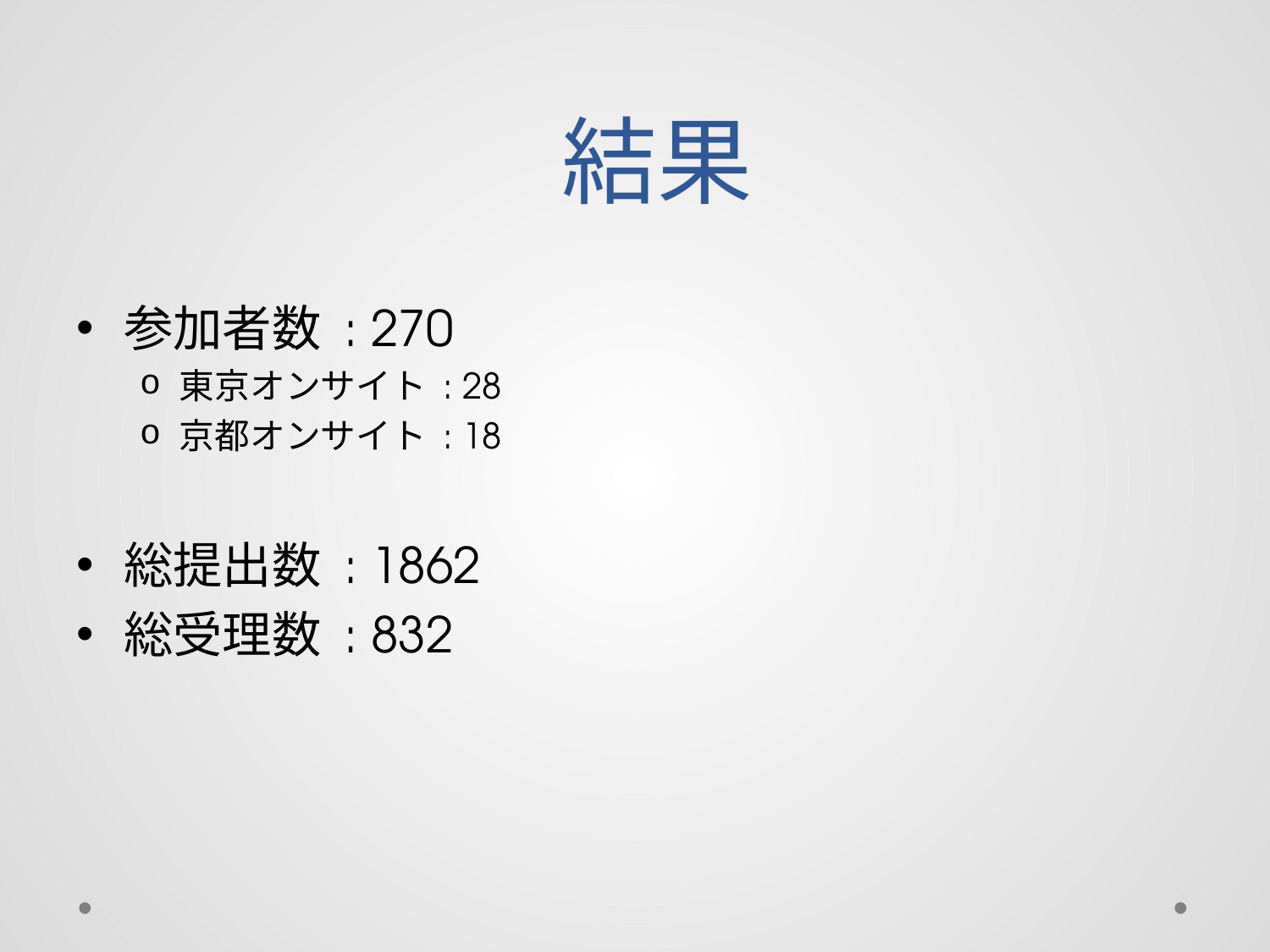

# 結果

参加者数 : 270
東京オンサイト : 28
京都オンサイト : 18

総提出数 : 1862
総受理数 : 832